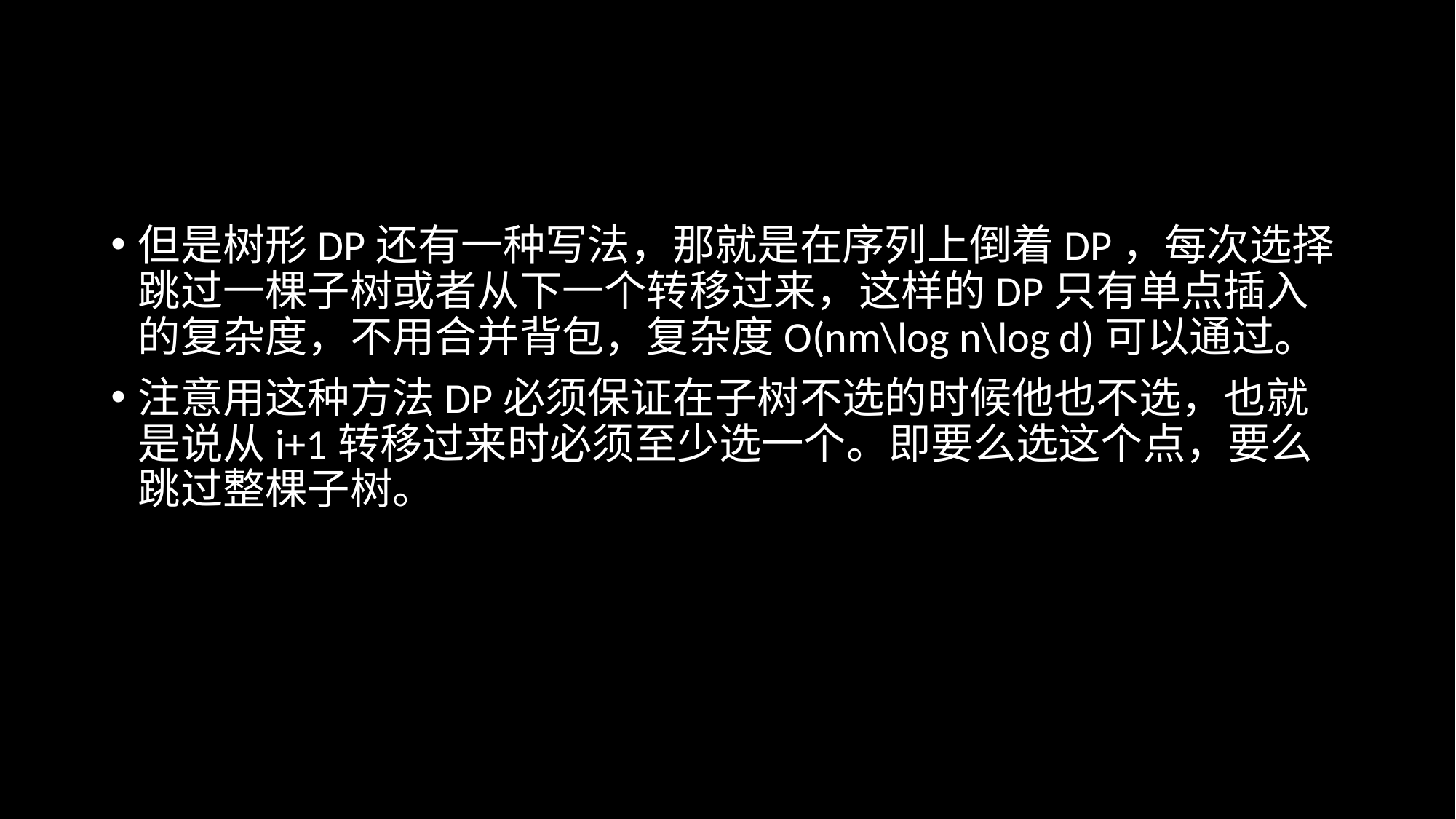

#
但是树形DP还有一种写法，那就是在序列上倒着DP，每次选择跳过一棵子树或者从下一个转移过来，这样的DP只有单点插入的复杂度，不用合并背包，复杂度O(nm\log n\log d)可以通过。
注意用这种方法DP必须保证在子树不选的时候他也不选，也就是说从i+1转移过来时必须至少选一个。即要么选这个点，要么跳过整棵子树。